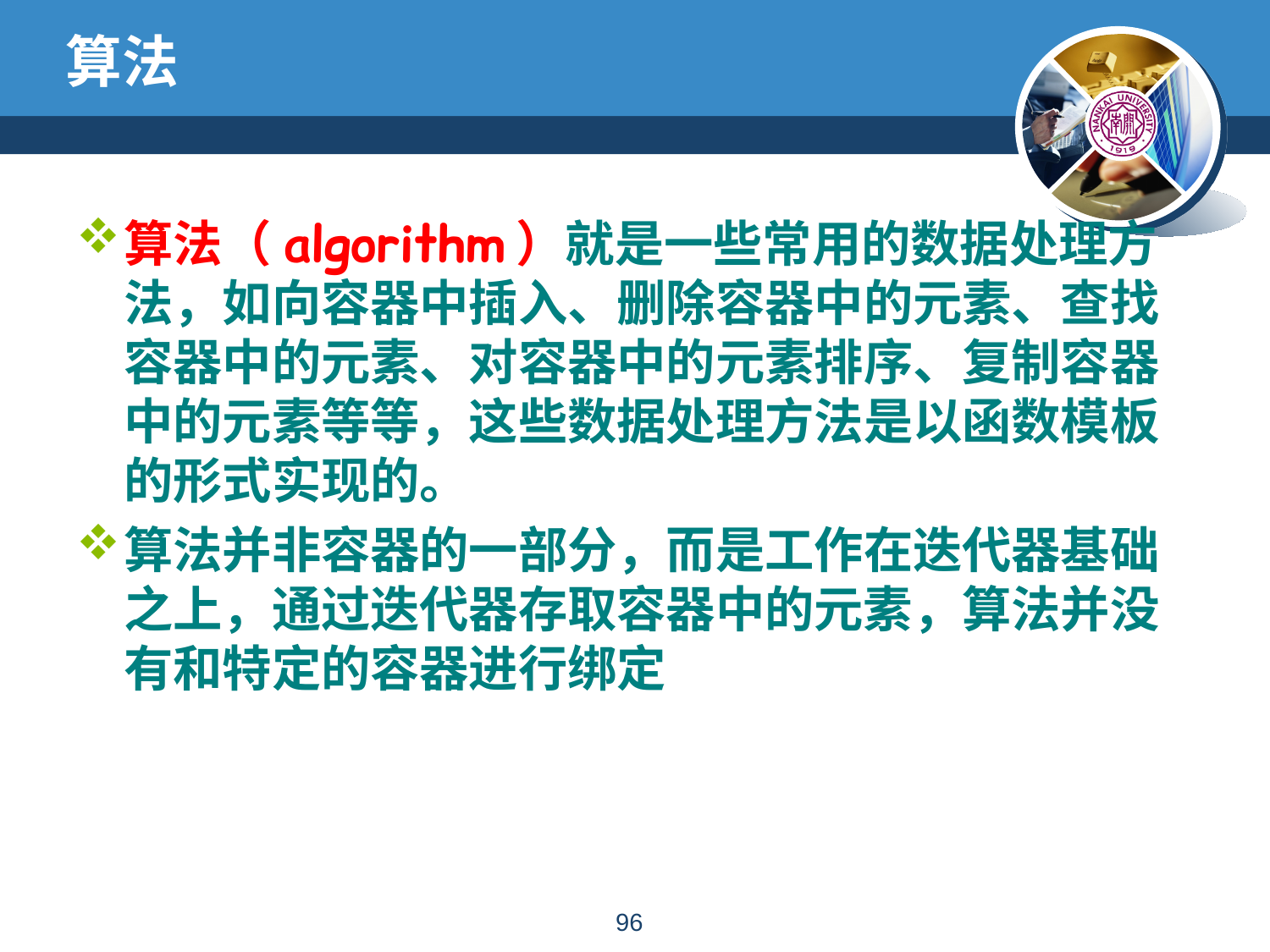

# 算法
算法（algorithm）就是一些常用的数据处理方法，如向容器中插入、删除容器中的元素、查找容器中的元素、对容器中的元素排序、复制容器中的元素等等，这些数据处理方法是以函数模板的形式实现的。
算法并非容器的一部分，而是工作在迭代器基础之上，通过迭代器存取容器中的元素，算法并没有和特定的容器进行绑定
96